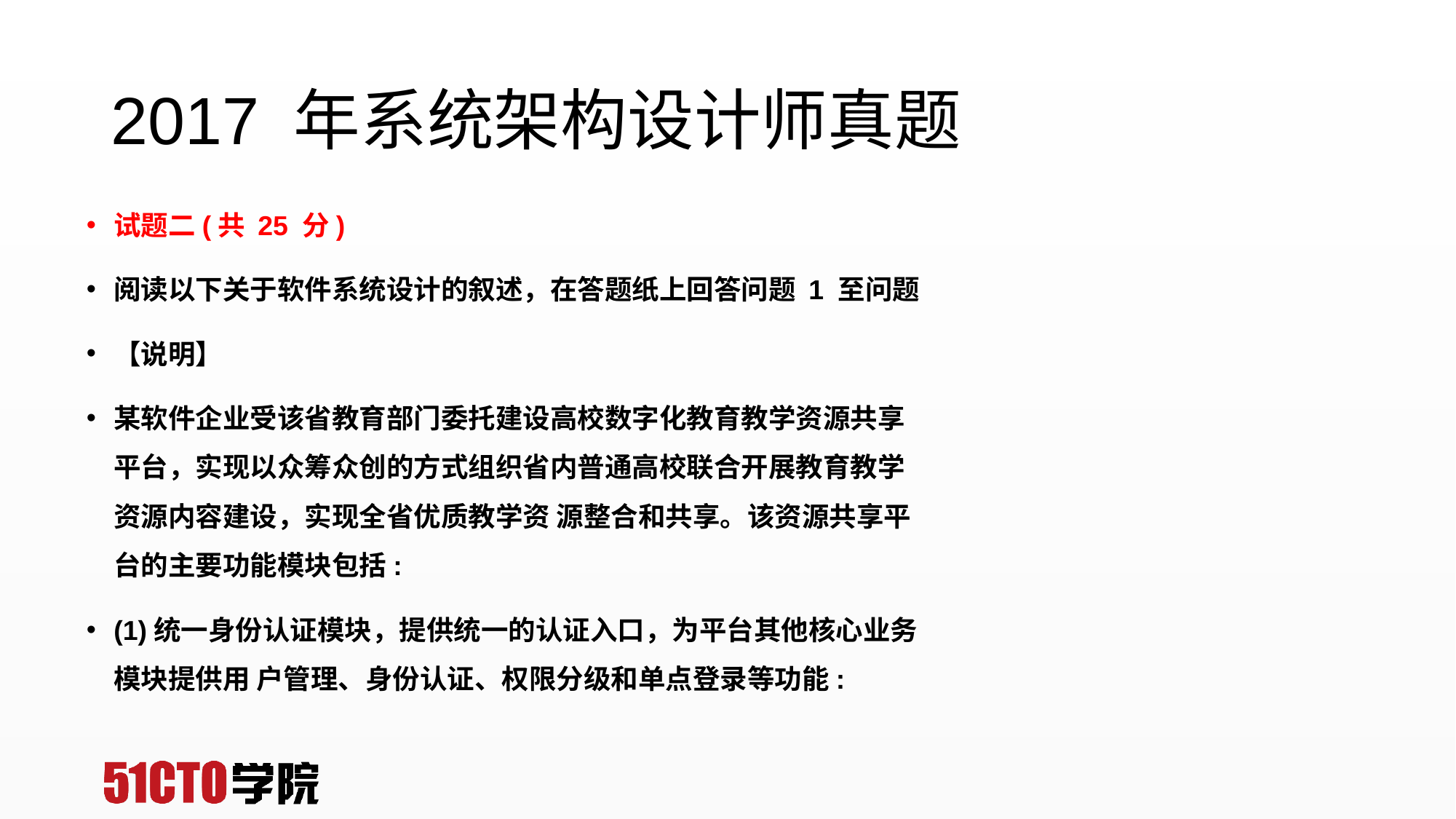

# 2017 年系统架构设计师真题
试题二(共 25 分)
阅读以下关于软件系统设计的叙述，在答题纸上回答问题 1 至问题
【说明】
某软件企业受该省教育部门委托建设高校数字化教育教学资源共享平台，实现以众筹众创的方式组织省内普通高校联合开展教育教学资源内容建设，实现全省优质教学资 源整合和共享。该资源共享平台的主要功能模块包括:
(1)统一身份认证模块，提供统一的认证入口，为平台其他核心业务模块提供用 户管理、身份认证、权限分级和单点登录等功能: